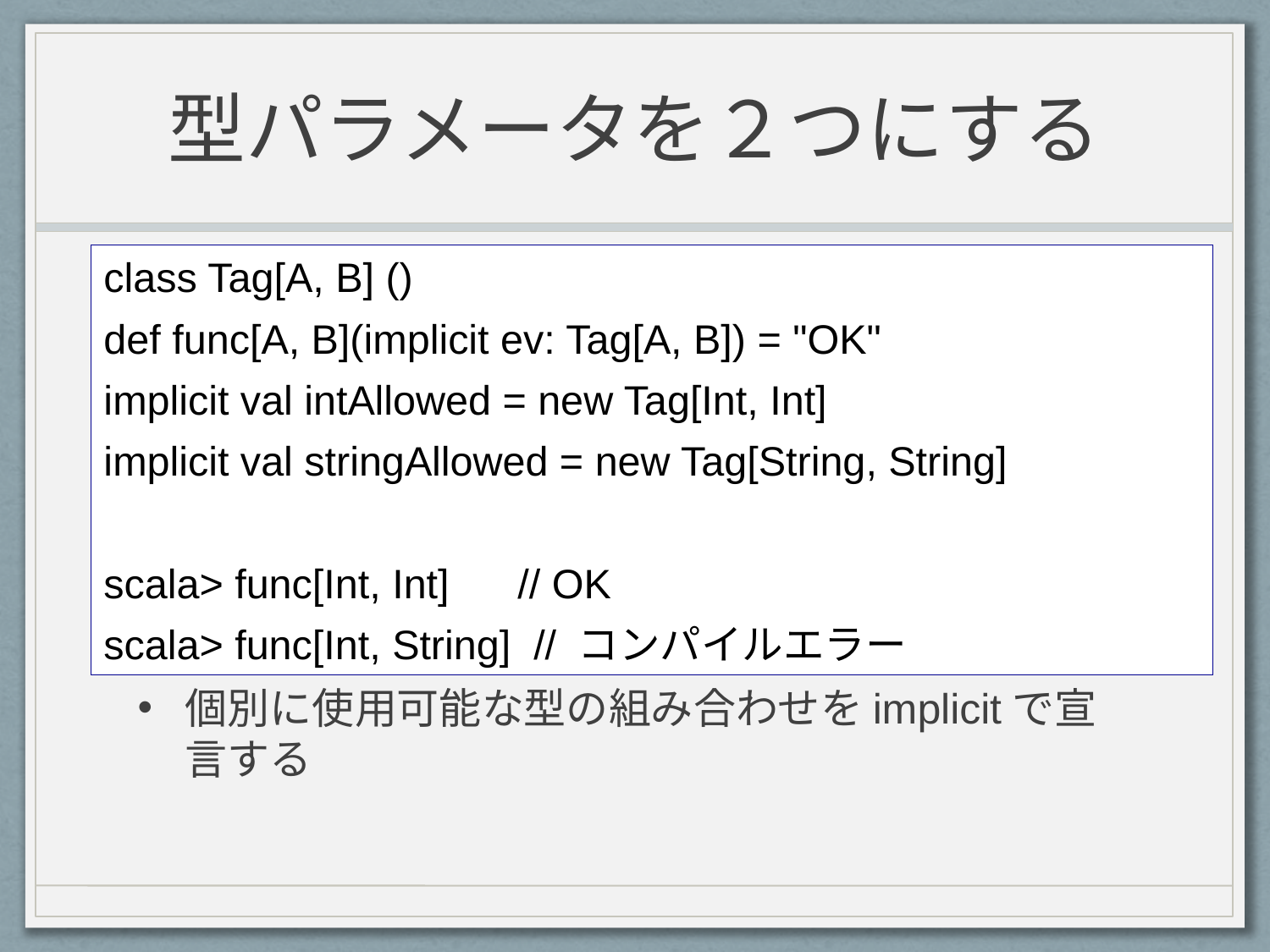

# 型パラメータを２つにする
class Tag[A, B] ()
def func[A, B](implicit ev: Tag[A, B]) = "OK"
implicit val intAllowed = new Tag[Int, Int]
implicit val stringAllowed = new Tag[String, String]

scala> func[Int, Int]      // OK
scala> func[Int, String]  // コンパイルエラー
個別に使用可能な型の組み合わせをimplicitで宣言する